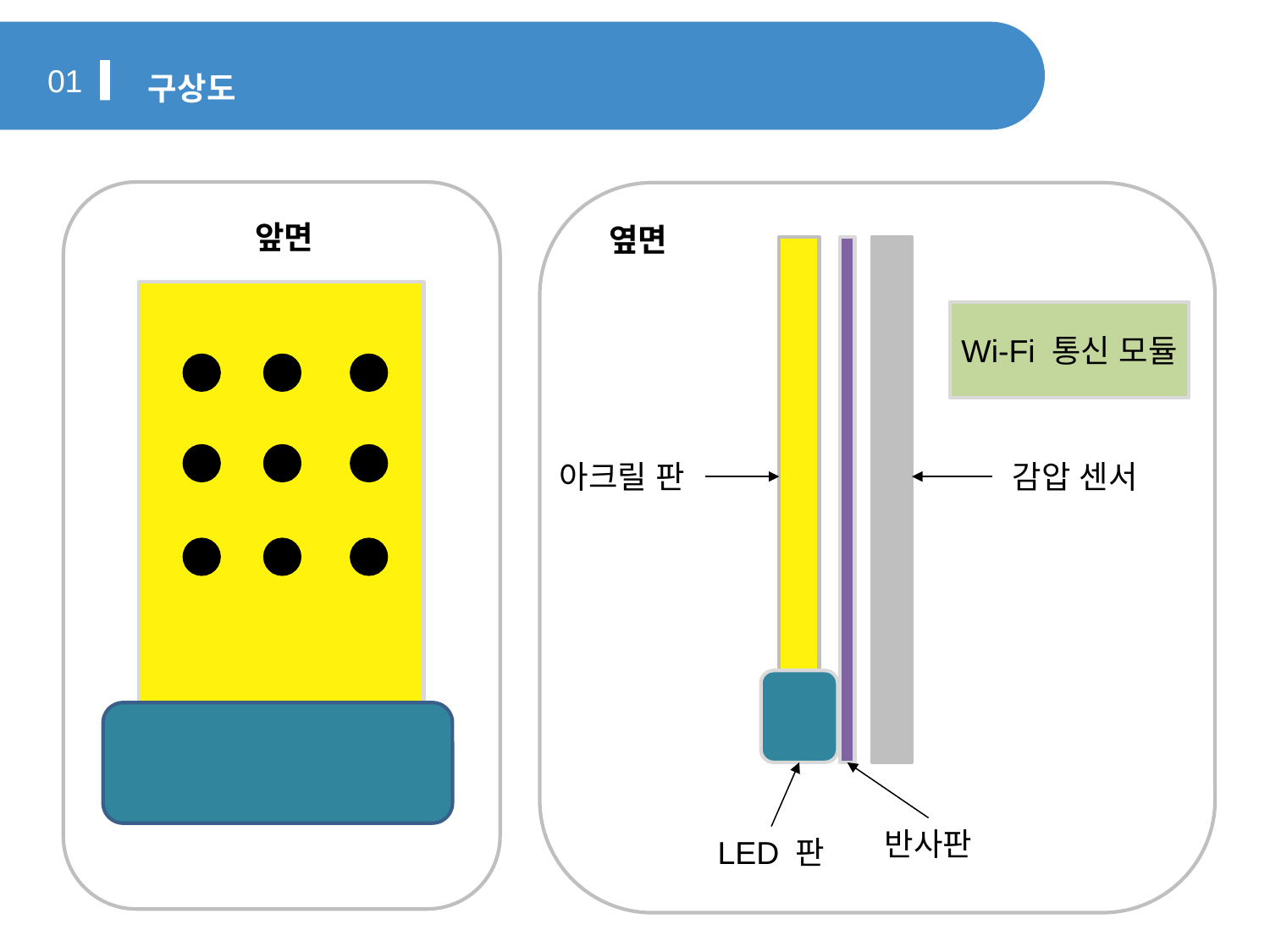

구상도
01

앞면
옆면

Wi-Fi 통신 모듈
아크릴 판
감압 센서

LED 판

반사판